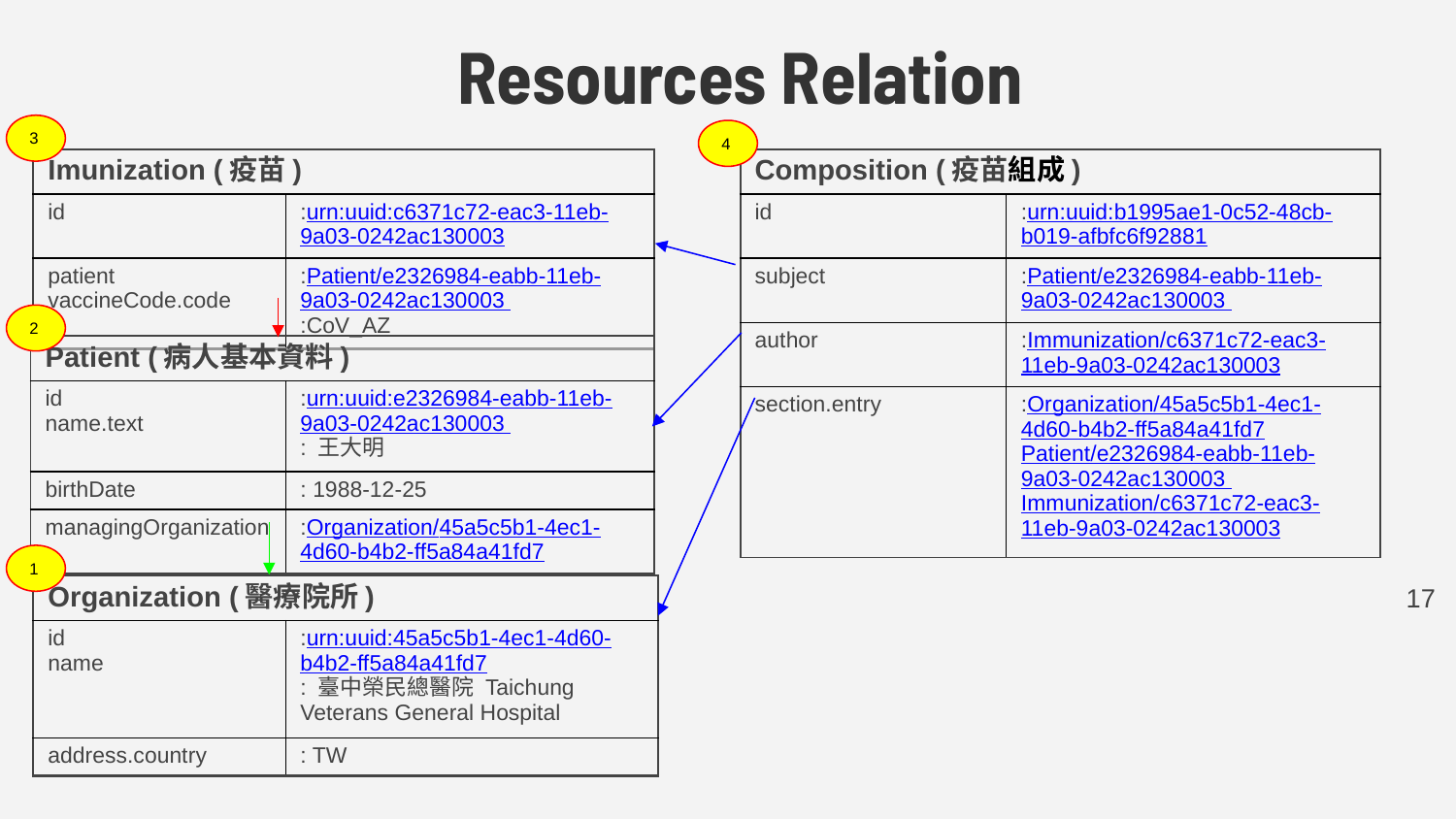

Resources Relation
#

3
4
| Imunization (疫苗) |  |
| --- | --- |
| id | :urn:uuid:c6371c72-eac3-11eb-9a03-0242ac130003 |
| patient vaccineCode.code | :Patient/e2326984-eabb-11eb-9a03-0242ac130003 :CoV\_AZ |
| Composition (疫苗組成) |  |
| --- | --- |
| id | :urn:uuid:b1995ae1-0c52-48cb-b019-afbfc6f92881 |
| subject | :Patient/e2326984-eabb-11eb-9a03-0242ac130003 |
| author | :Immunization/c6371c72-eac3-11eb-9a03-0242ac130003 |
| section.entry | :Organization/45a5c5b1-4ec1-4d60-b4b2-ff5a84a41fd7 Patient/e2326984-eabb-11eb-9a03-0242ac130003 Immunization/c6371c72-eac3-11eb-9a03-0242ac130003 |

2

| Patient (病人基本資料) |  |
| --- | --- |
| id name.text | :urn:uuid:e2326984-eabb-11eb-9a03-0242ac130003 : 王大明 |
| birthDate | : 1988-12-25 |
| managingOrganization | :Organization/45a5c5b1-4ec1-4d60-b4b2-ff5a84a41fd7 |

1
17
| Organization (醫療院所) |  |
| --- | --- |
| id name | :urn:uuid:45a5c5b1-4ec1-4d60-b4b2-ff5a84a41fd7 : 臺中榮民總醫院 Taichung Veterans General Hospital |
| address.country | : TW |